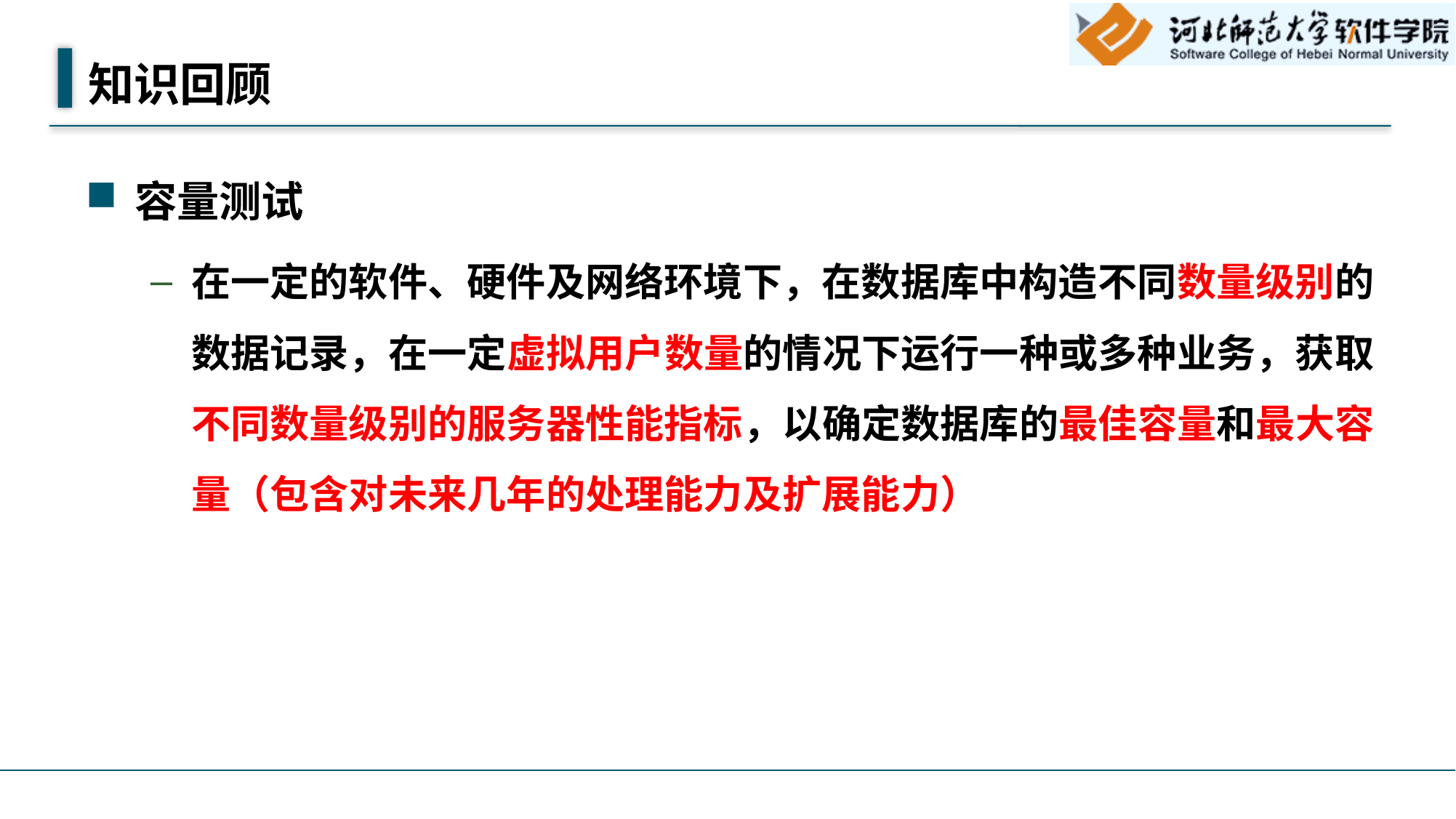

# 知识回顾
容量测试
在一定的软件、硬件及网络环境下，在数据库中构造不同数量级别的数据记录，在一定虚拟用户数量的情况下运行一种或多种业务，获取不同数量级别的服务器性能指标，以确定数据库的最佳容量和最大容量（包含对未来几年的处理能力及扩展能力）